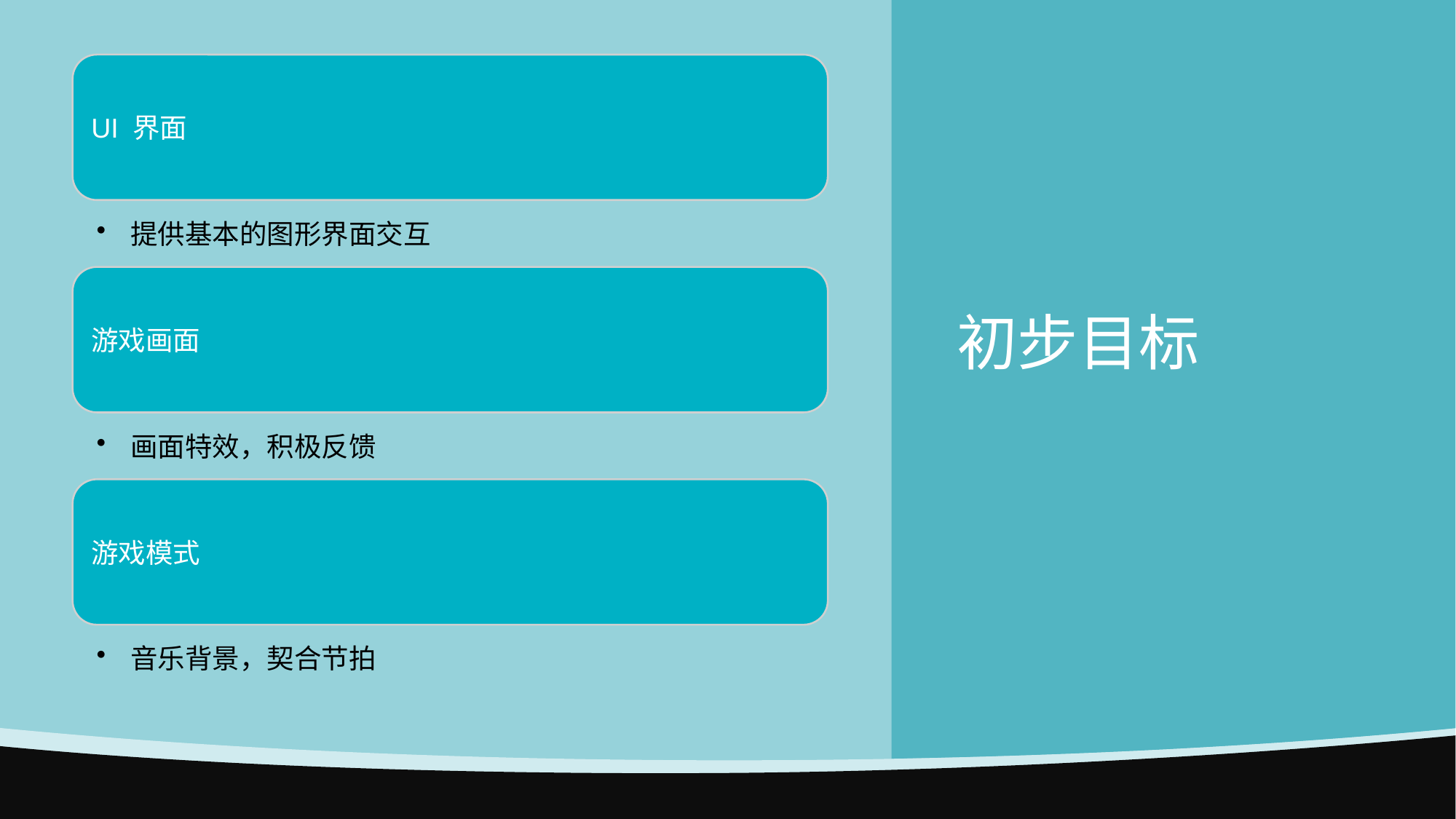

# 初步目标
UI 界面
提供基本的图形界面交互
游戏画面
画面特效，积极反馈
游戏模式
音乐背景，契合节拍